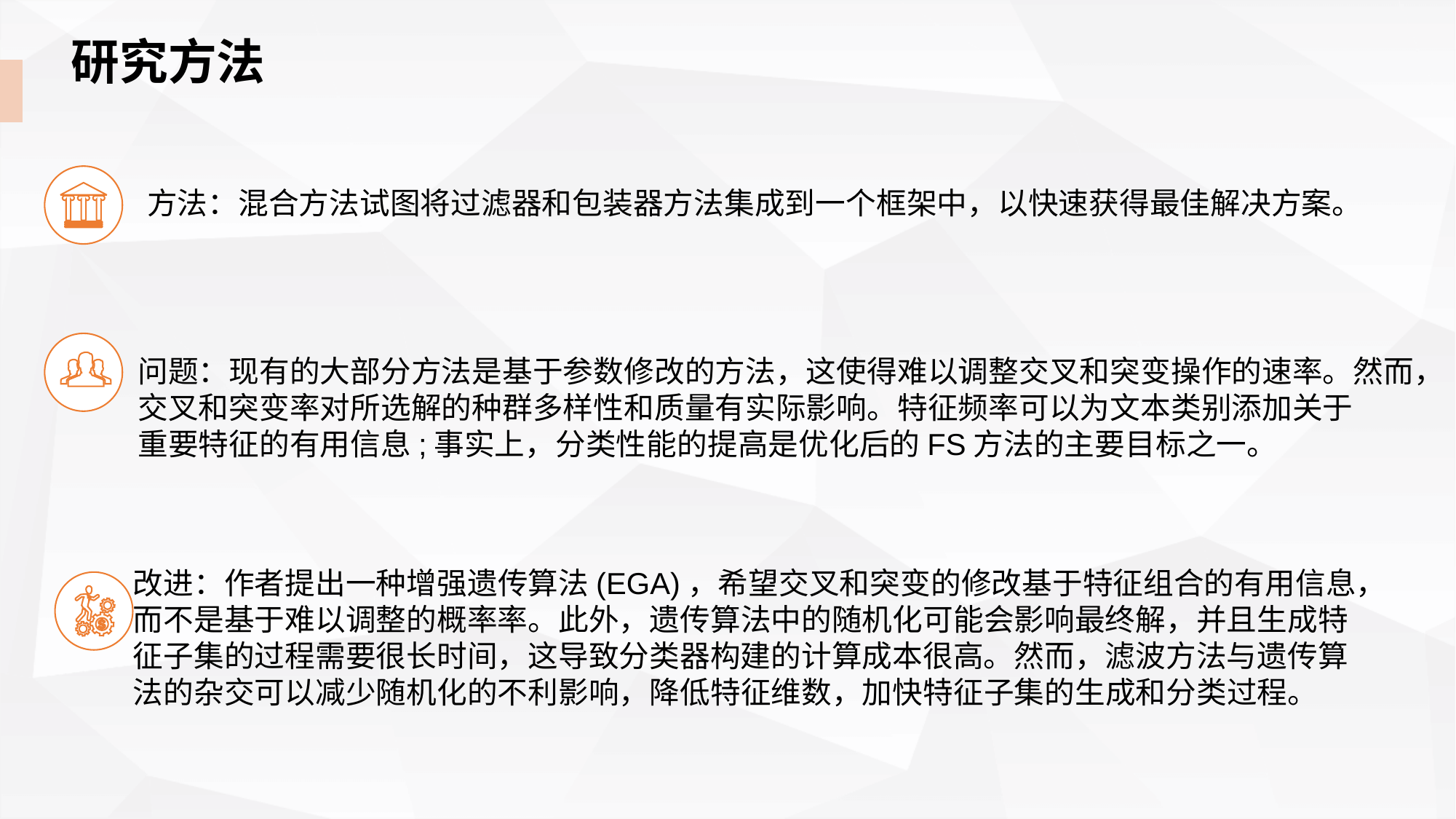

研究方法

 方法：混合方法试图将过滤器和包装器方法集成到一个框架中，以快速获得最佳解决方案。

问题：现有的大部分方法是基于参数修改的方法，这使得难以调整交叉和突变操作的速率。然而，
交叉和突变率对所选解的种群多样性和质量有实际影响。特征频率可以为文本类别添加关于
重要特征的有用信息;事实上，分类性能的提高是优化后的FS方法的主要目标之一。

改进：作者提出一种增强遗传算法(EGA)，希望交叉和突变的修改基于特征组合的有用信息，
而不是基于难以调整的概率率。此外，遗传算法中的随机化可能会影响最终解，并且生成特
征子集的过程需要很长时间，这导致分类器构建的计算成本很高。然而，滤波方法与遗传算
法的杂交可以减少随机化的不利影响，降低特征维数，加快特征子集的生成和分类过程。